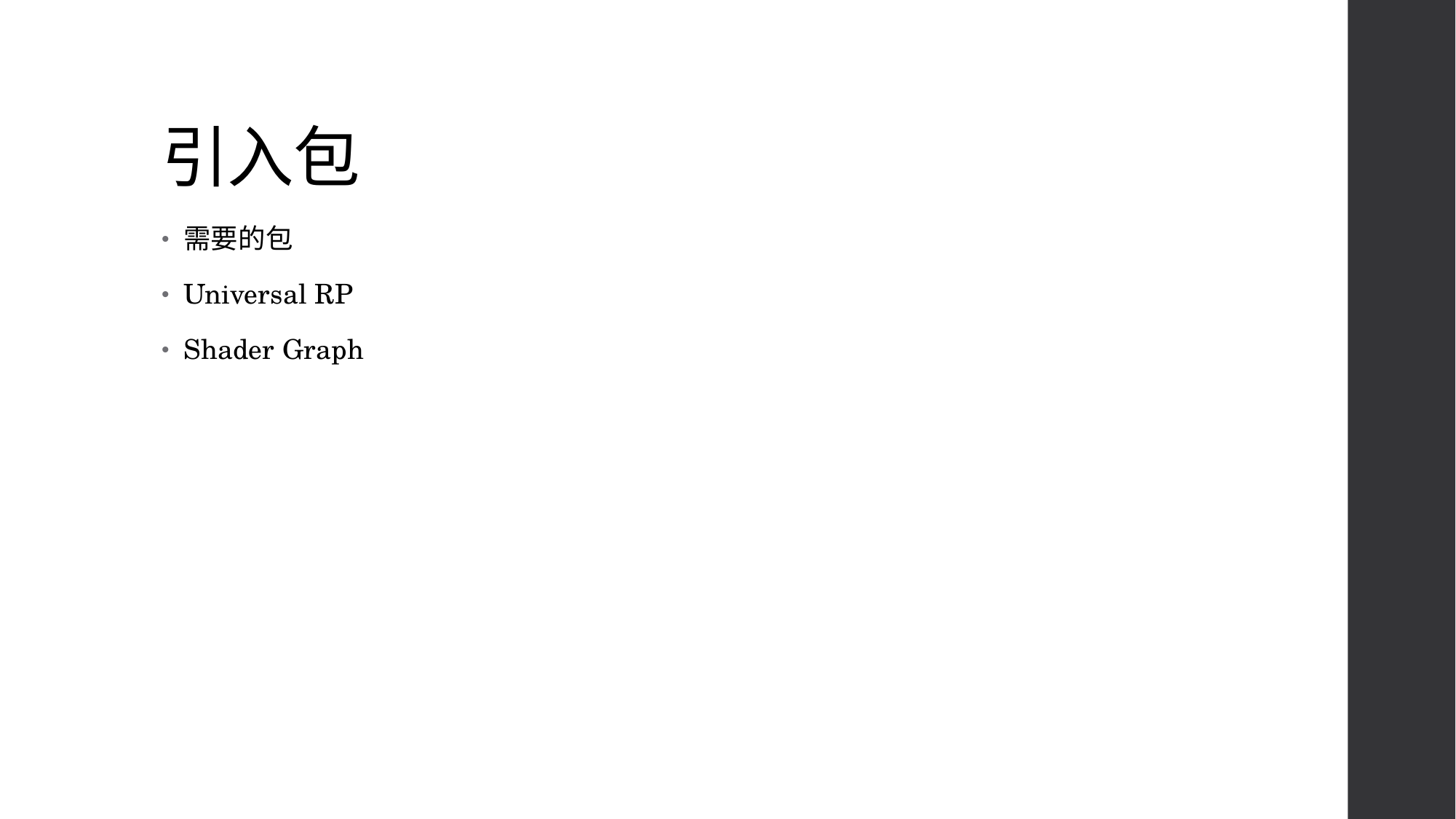

# 引入包
需要的包
Universal RP
Shader Graph